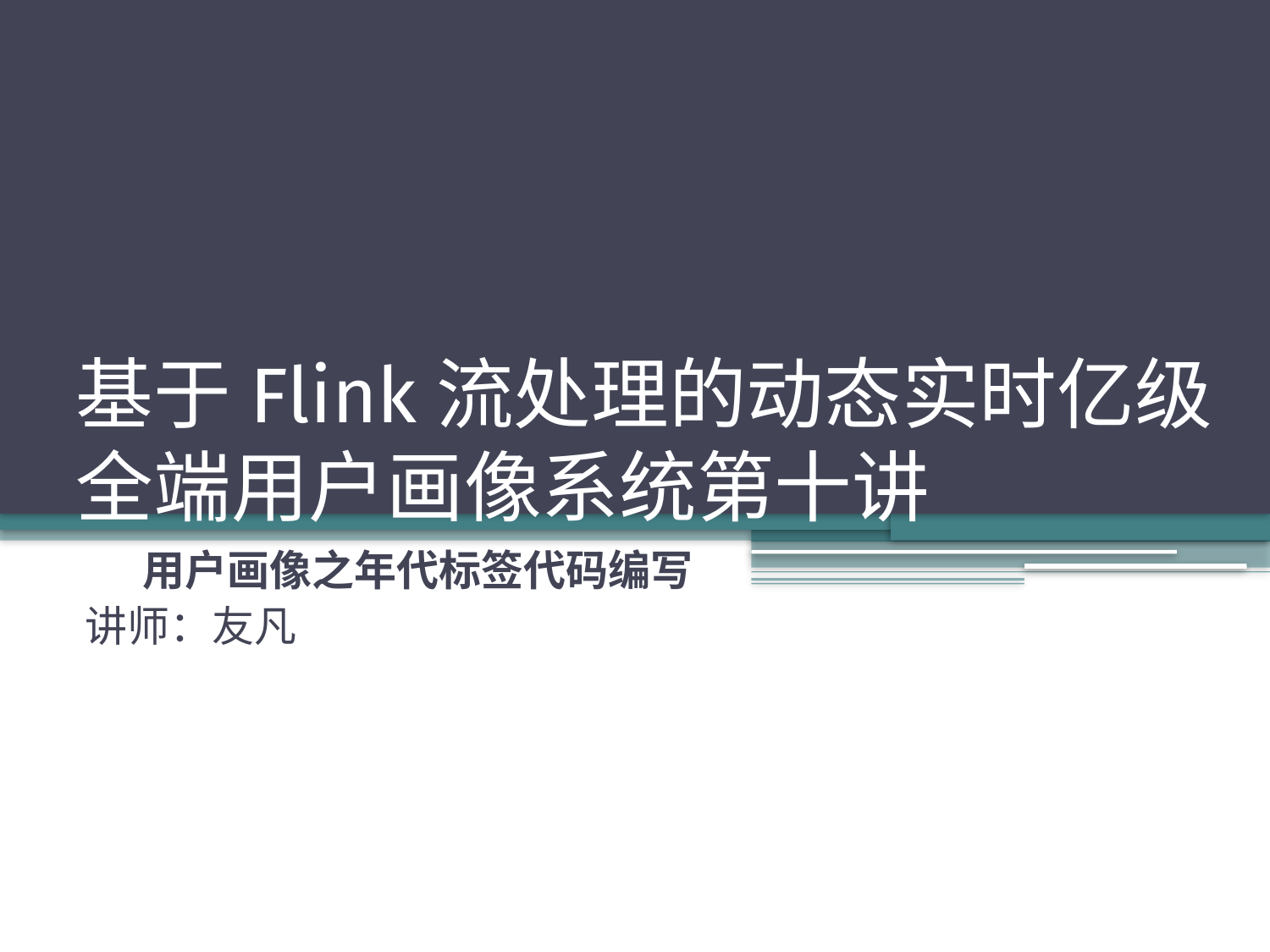

# 基于Flink流处理的动态实时亿级全端用户画像系统第十讲
     用户画像之年代标签代码编写
讲师：友凡